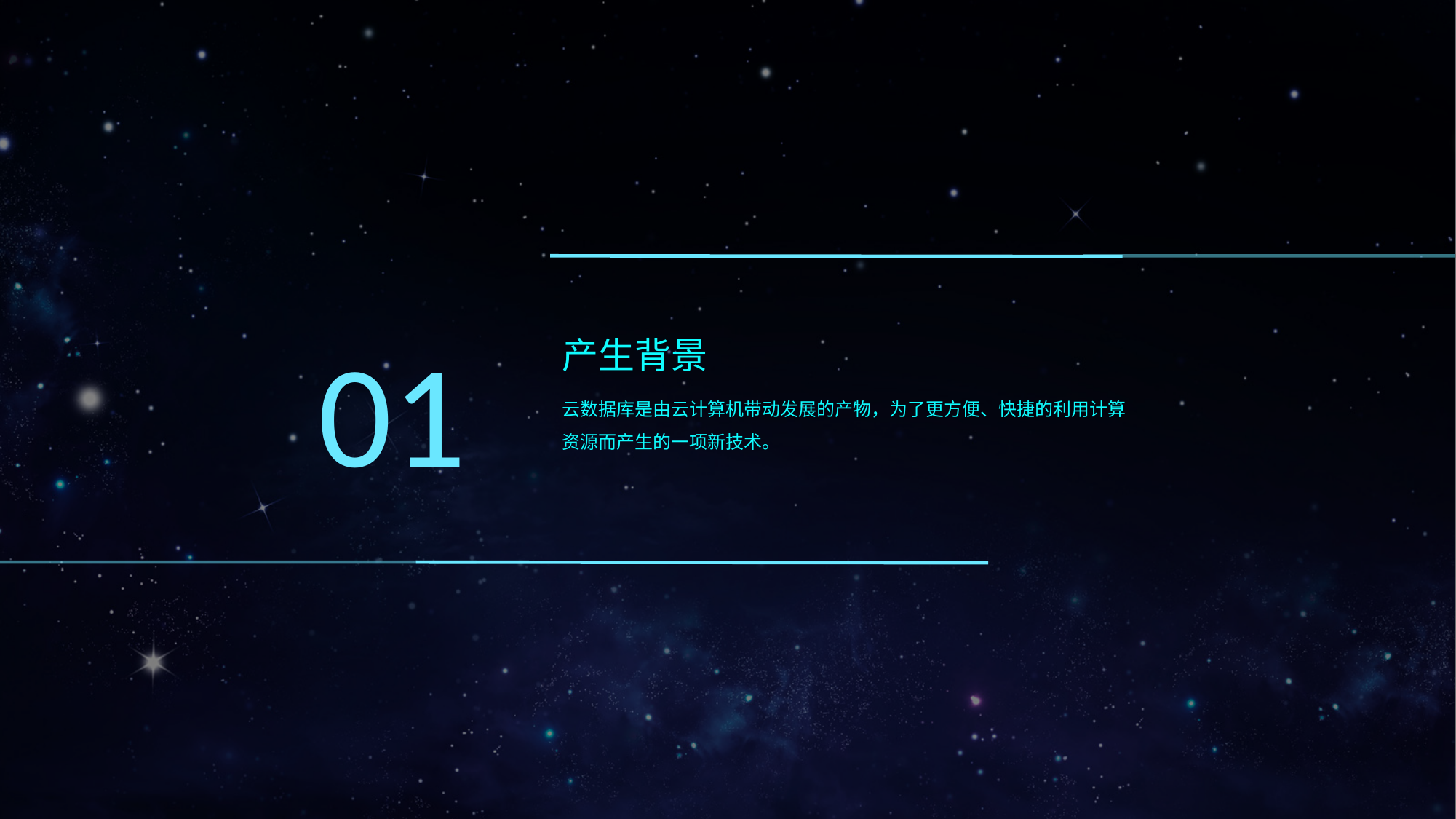

01
产生背景
云数据库是由云计算机带动发展的产物，为了更方便、快捷的利用计算资源而产生的一项新技术。